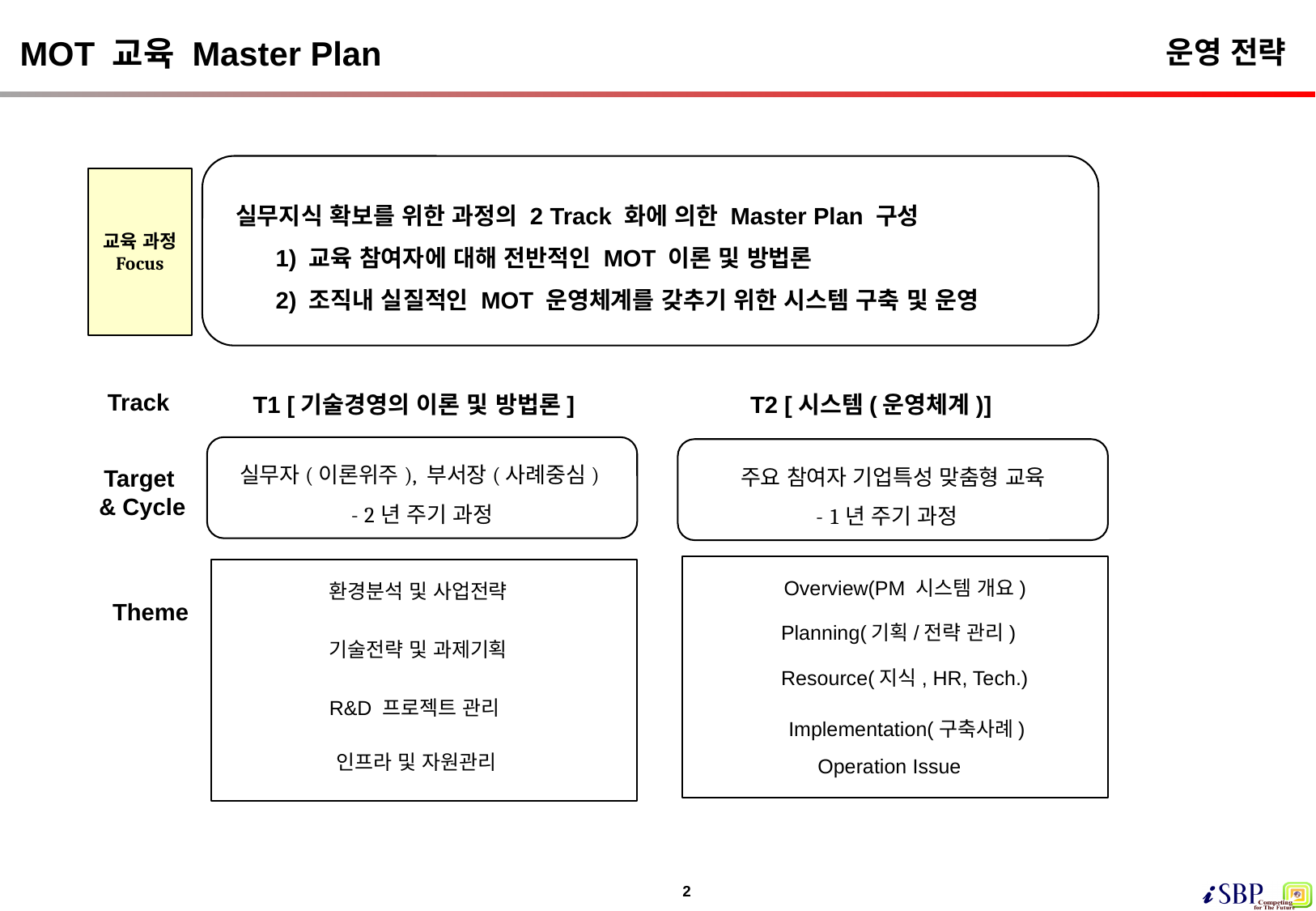

MOT 교육 Master Plan
# 운영 전략

교육 과정
Focus
실무지식 확보를 위한 과정의 2 Track 화에 의한 Master Plan 구성
      1) 교육 참여자에 대해 전반적인 MOT 이론 및 방법론
      2) 조직내 실질적인 MOT 운영체계를 갖추기 위한 시스템 구축 및 운영
Track
T2 [시스템(운영체계)]
T1 [기술경영의 이론 및 방법론]
실무자(이론위주), 부서장(사례중심)
- 2년 주기 과정
주요 참여자 기업특성 맞춤형 교육
- 1년 주기 과정
Target
 & Cycle

Overview(PM 시스템 개요)
환경분석 및 사업전략
Theme
Planning(기획/전략 관리)
기술전략 및 과제기획
Resource(지식, HR, Tech.)
R&D 프로젝트 관리
Implementation(구축사례)
인프라 및 자원관리
Operation Issue
2